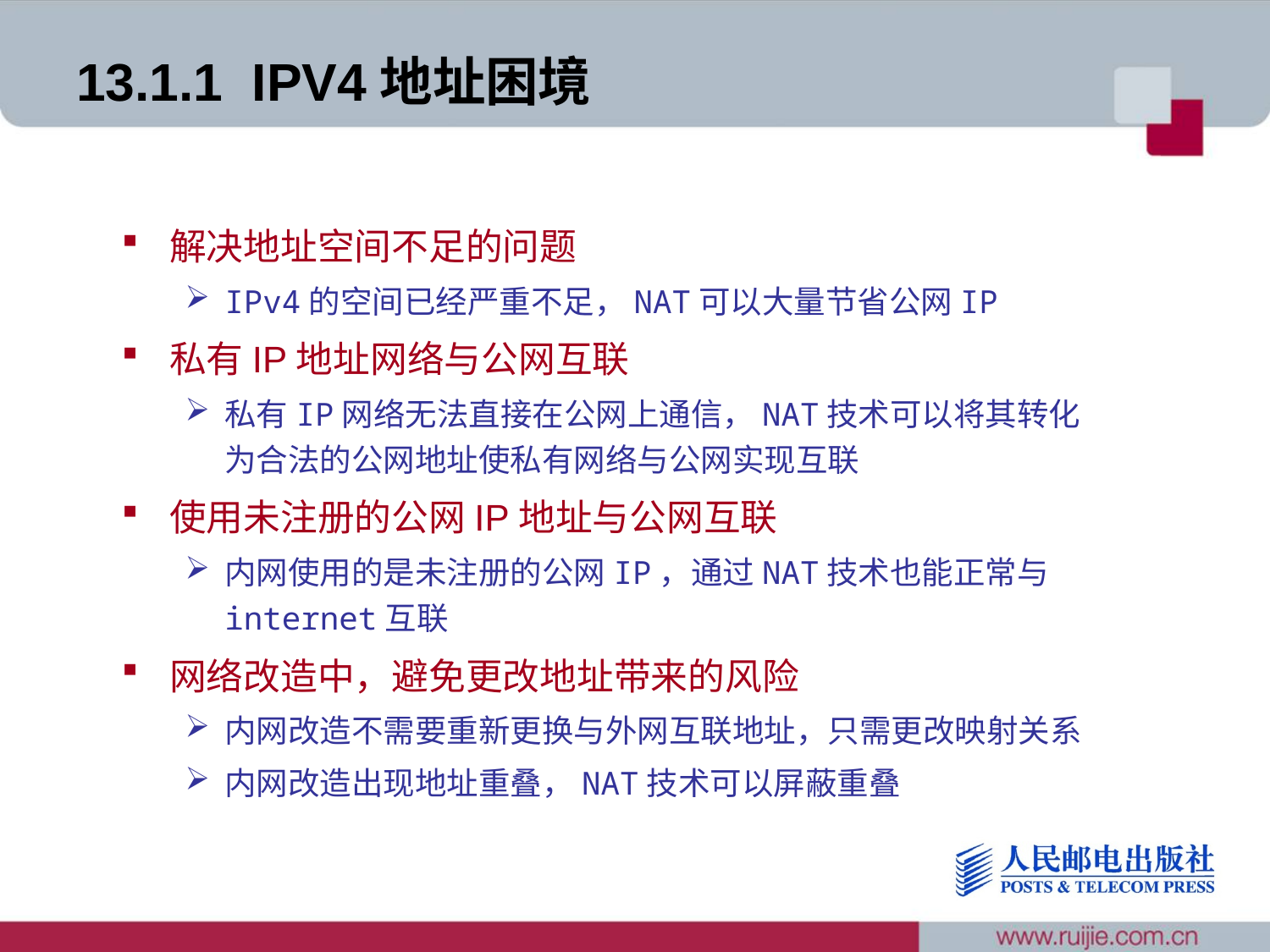

# 13.1.1  IPV4地址困境
解决地址空间不足的问题
IPv4的空间已经严重不足，NAT可以大量节省公网IP
私有IP地址网络与公网互联
私有IP网络无法直接在公网上通信，NAT技术可以将其转化为合法的公网地址使私有网络与公网实现互联
使用未注册的公网IP地址与公网互联
内网使用的是未注册的公网IP，通过NAT技术也能正常与internet互联
网络改造中，避免更改地址带来的风险
内网改造不需要重新更换与外网互联地址，只需更改映射关系
内网改造出现地址重叠，NAT技术可以屏蔽重叠